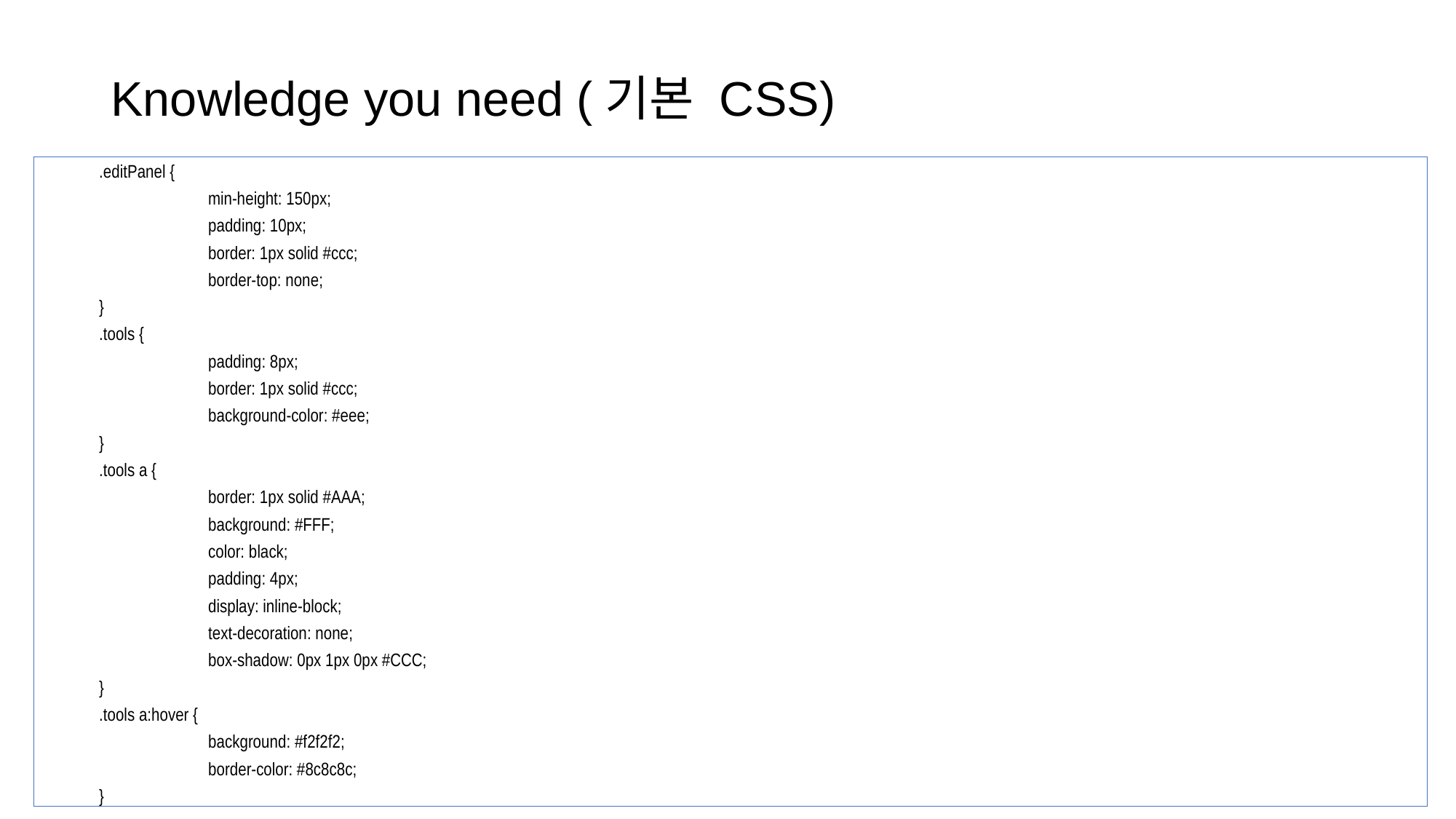

# Knowledge you need (기본 CSS)
.editPanel {
	min-height: 150px;
	padding: 10px;
	border: 1px solid #ccc;
	border-top: none;
}
.tools {
	padding: 8px;
	border: 1px solid #ccc;
	background-color: #eee;
}
.tools a {
	border: 1px solid #AAA;
	background: #FFF;
	color: black;
	padding: 4px;
	display: inline-block;
	text-decoration: none;
	box-shadow: 0px 1px 0px #CCC;
}
.tools a:hover {
	background: #f2f2f2;
	border-color: #8c8c8c;
}